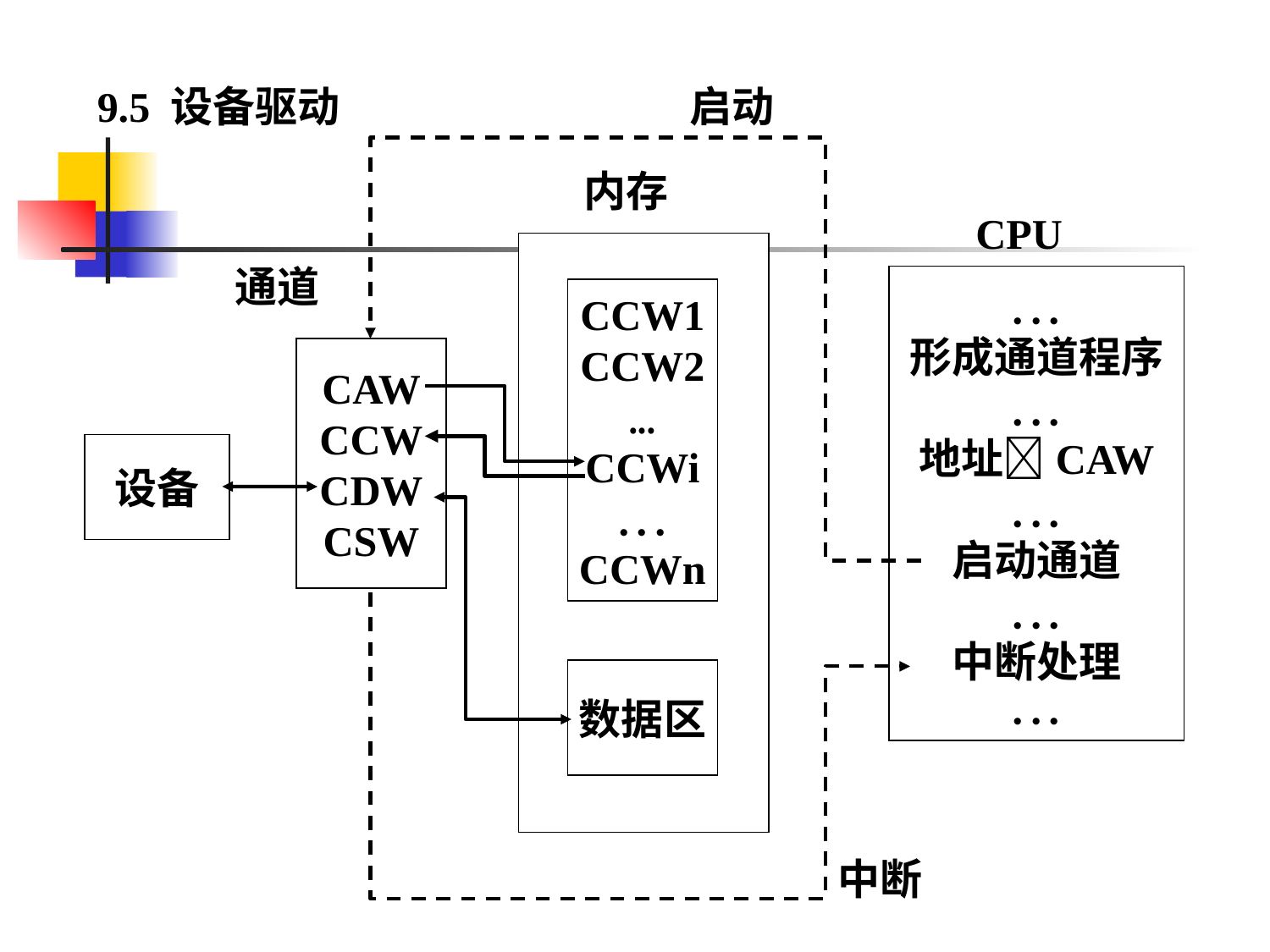

9.5 设备驱动
启动

内存
CPU

CCW1
CCW2
…
CCWi
...
CCWn
数据区
通道
...
形成通道程序
...
地址⇒CAW
...
启动通道
...
中断处理
...
CAW
CCW
CDW
CSW

设备

中断